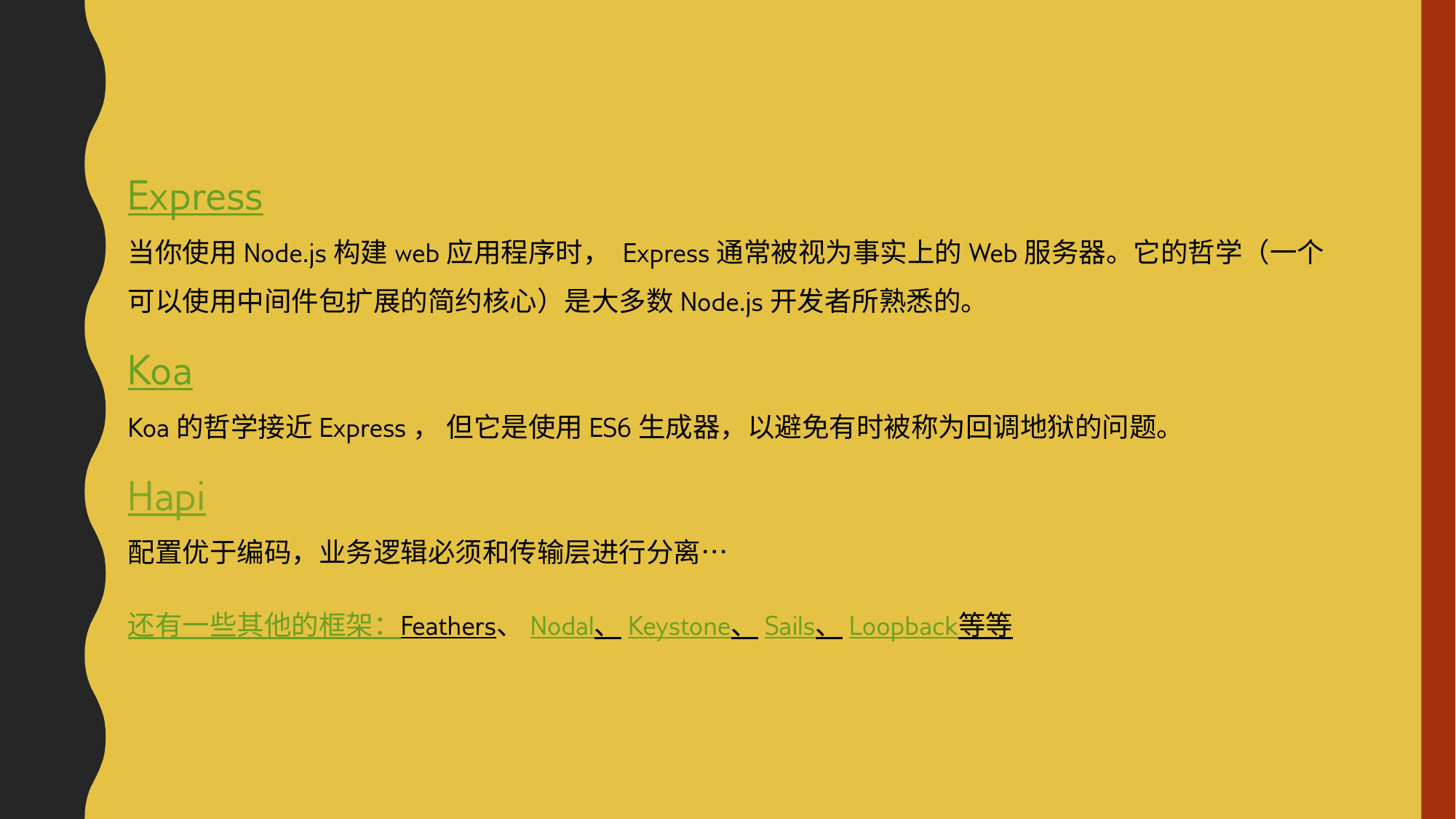

Express
当你使用Node.js构建web应用程序时， Express通常被视为事实上的Web服务器。它的哲学（一个可以使用中间件包扩展的简约核心）是大多数Node.js开发者所熟悉的。
Koa
Koa的哲学接近Express， 但它是使用ES6生成器，以避免有时被称为回调地狱的问题。
Hapi
配置优于编码，业务逻辑必须和传输层进行分离…

还有一些其他的框架：Feathers、Nodal、Keystone、Sails、Loopback等等